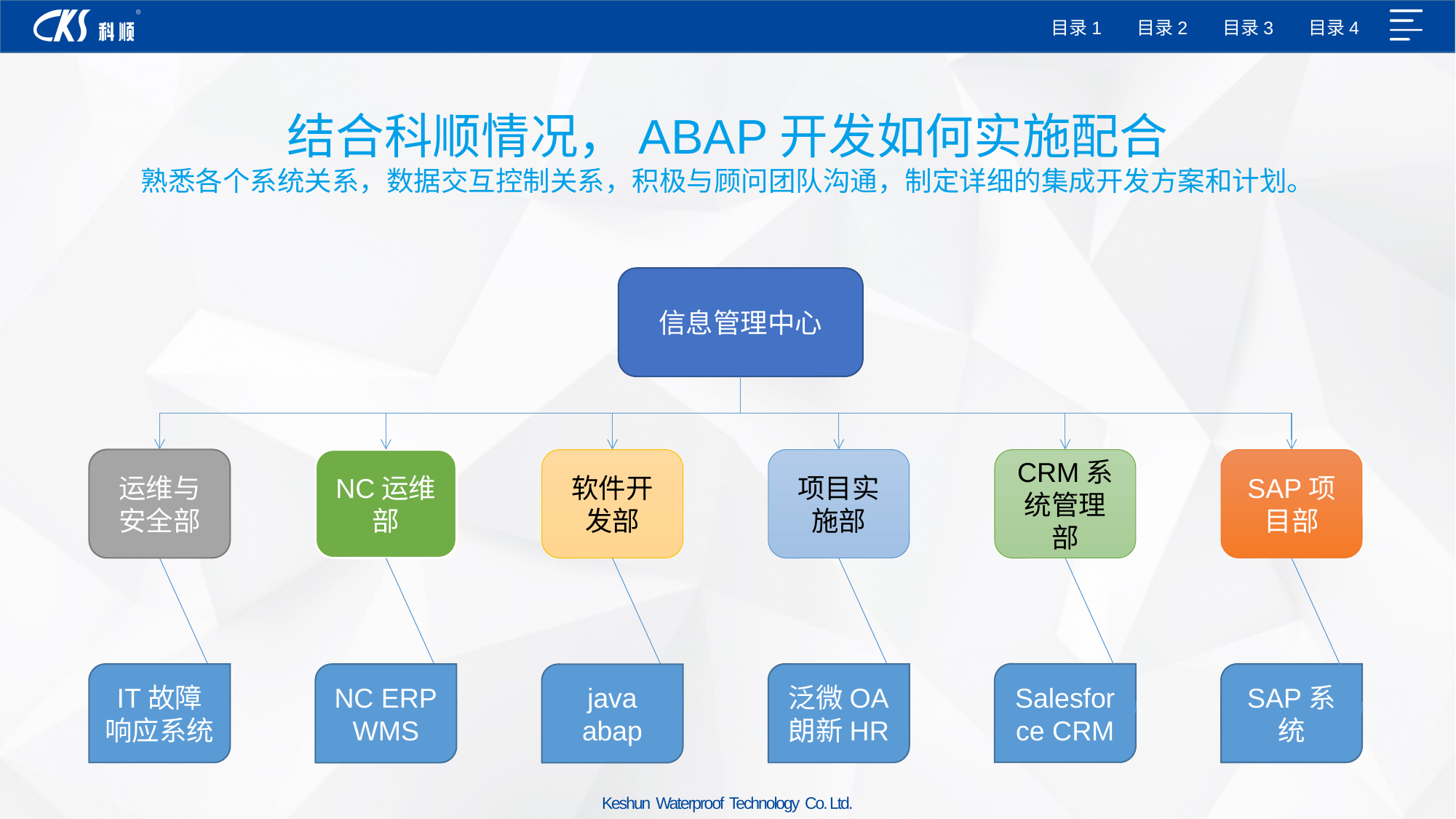

结合科顺情况，ABAP开发如何实施配合
熟悉各个系统关系，数据交互控制关系，积极与顾问团队沟通，制定详细的集成开发方案和计划。
信息管理中心
运维与安全部
NC运维部
软件开发部
项目实施部
CRM系统管理部
SAP项目部
Salesforce CRM
SAP系统
泛微OA
朗新HR
IT故障
响应系统
NC ERP
WMS
java abap